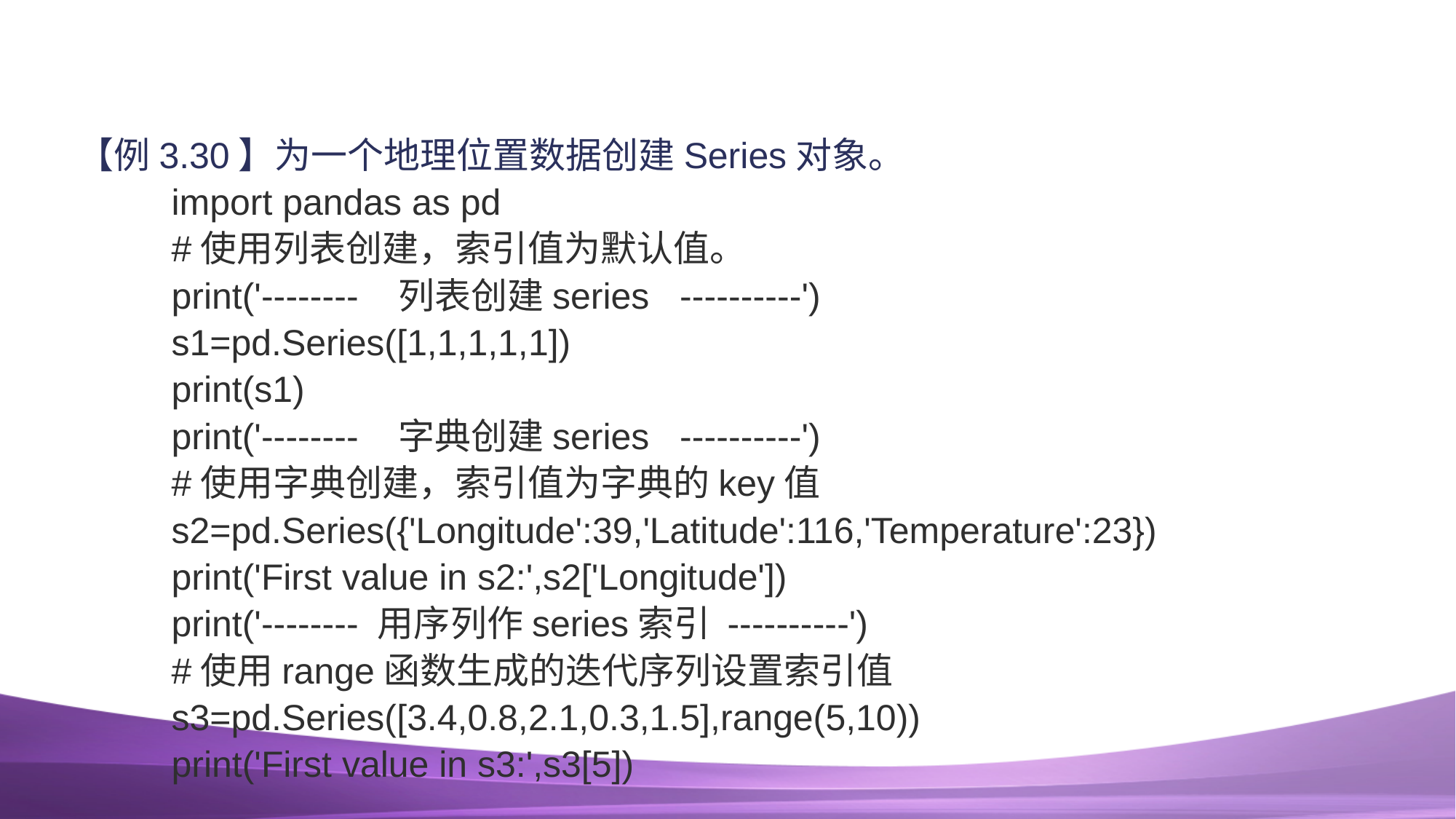

#
【例3.30】为一个地理位置数据创建Series对象。
import pandas as pd
#使用列表创建，索引值为默认值。
print('--------   列表创建series   ----------')
s1=pd.Series([1,1,1,1,1])
print(s1)
print('--------   字典创建series   ----------')
#使用字典创建，索引值为字典的key值
s2=pd.Series({'Longitude':39,'Latitude':116,'Temperature':23})
print('First value in s2:',s2['Longitude'])
print('-------- 用序列作series索引 ----------')
#使用range函数生成的迭代序列设置索引值
s3=pd.Series([3.4,0.8,2.1,0.3,1.5],range(5,10))
print('First value in s3:',s3[5])